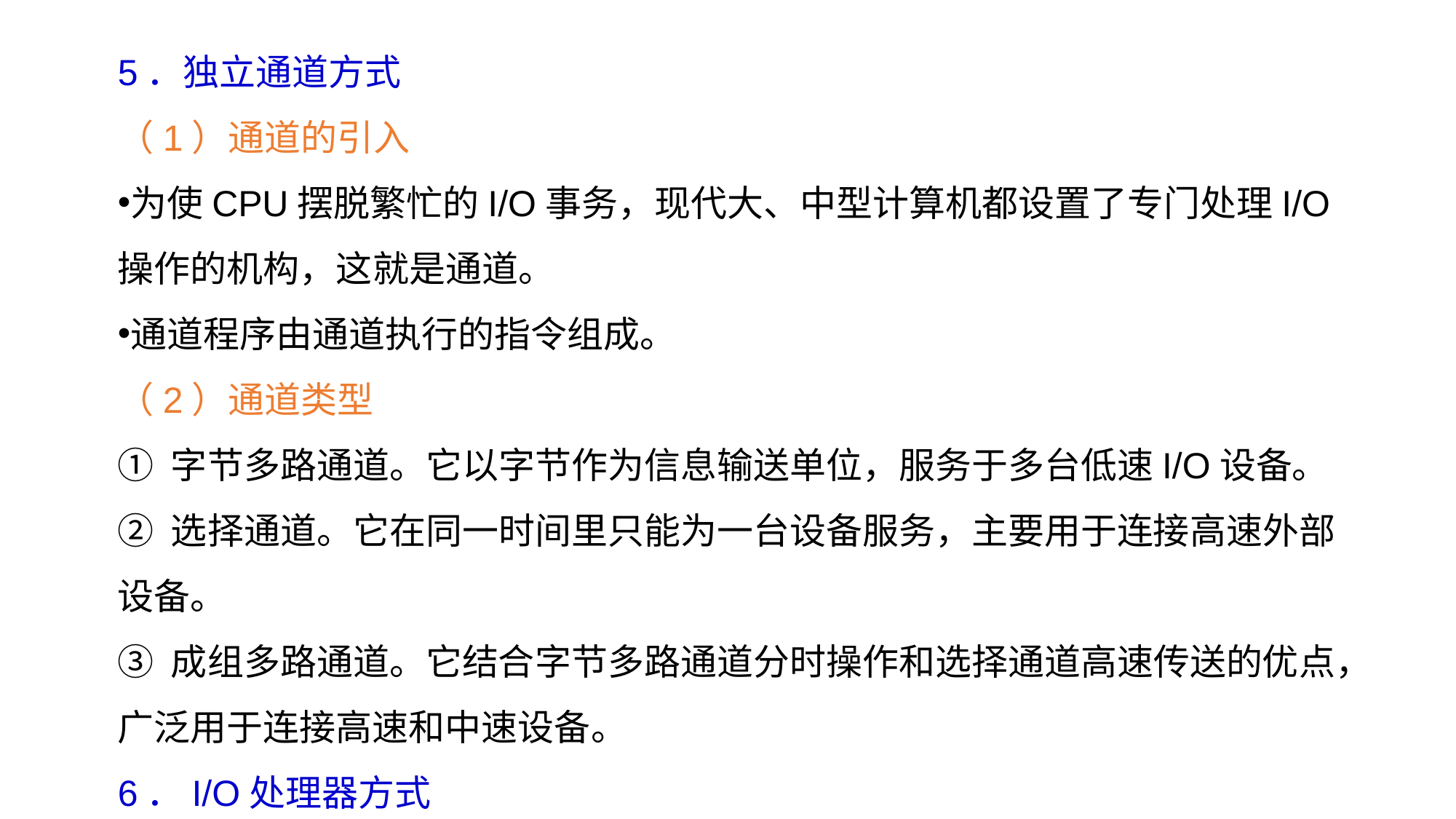

5．独立通道方式
（1）通道的引入
为使CPU摆脱繁忙的I/O事务，现代大、中型计算机都设置了专门处理I/O操作的机构，这就是通道。
通道程序由通道执行的指令组成。
（2）通道类型
① 字节多路通道。它以字节作为信息输送单位，服务于多台低速I/O设备。
② 选择通道。它在同一时间里只能为一台设备服务，主要用于连接高速外部设备。
③ 成组多路通道。它结合字节多路通道分时操作和选择通道高速传送的优点，广泛用于连接高速和中速设备。
6．I/O处理器方式